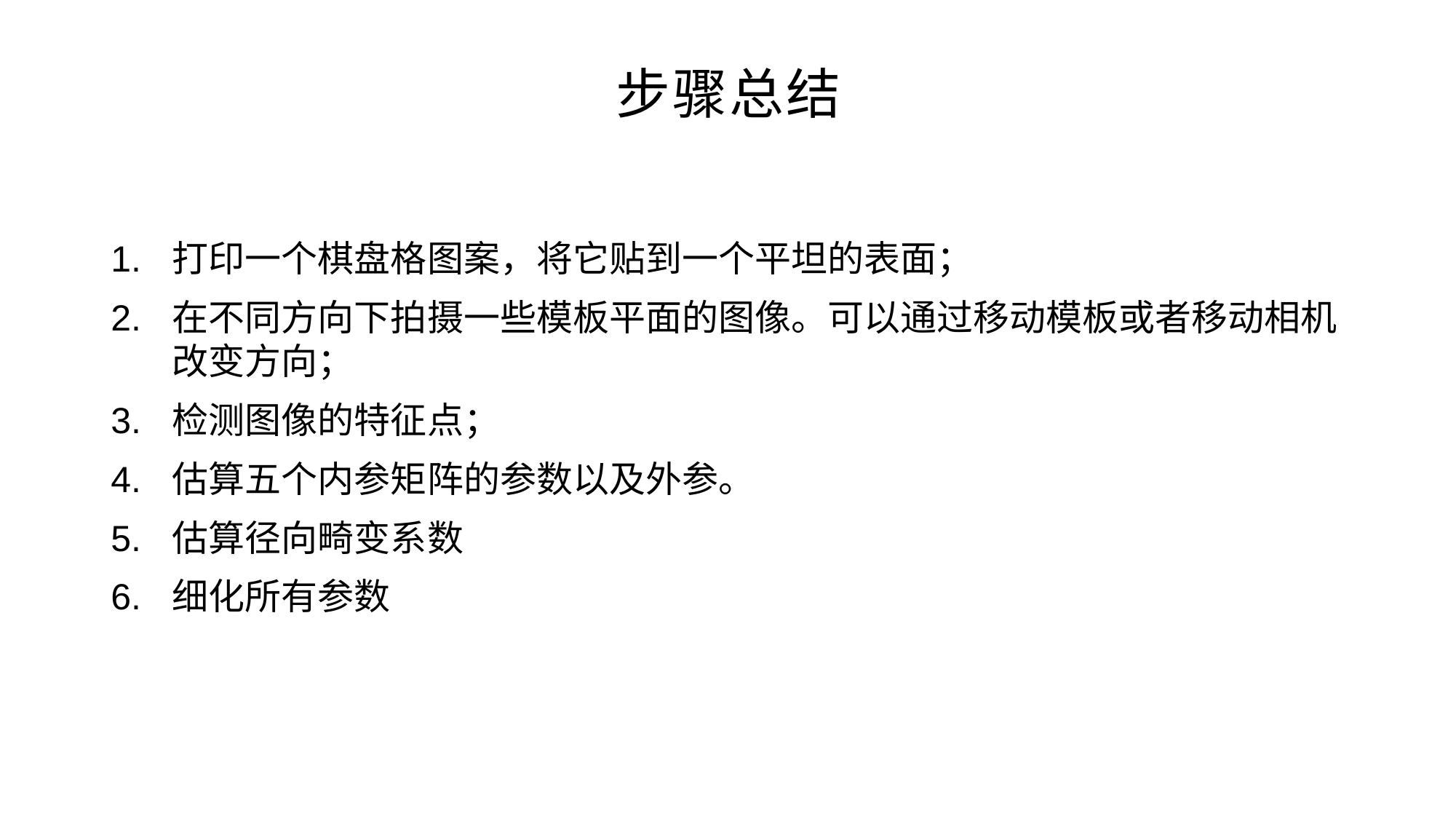

步骤总结
打印一个棋盘格图案，将它贴到一个平坦的表面；
在不同方向下拍摄一些模板平面的图像。可以通过移动模板或者移动相机改变方向；
检测图像的特征点；
估算五个内参矩阵的参数以及外参。
估算径向畸变系数
细化所有参数